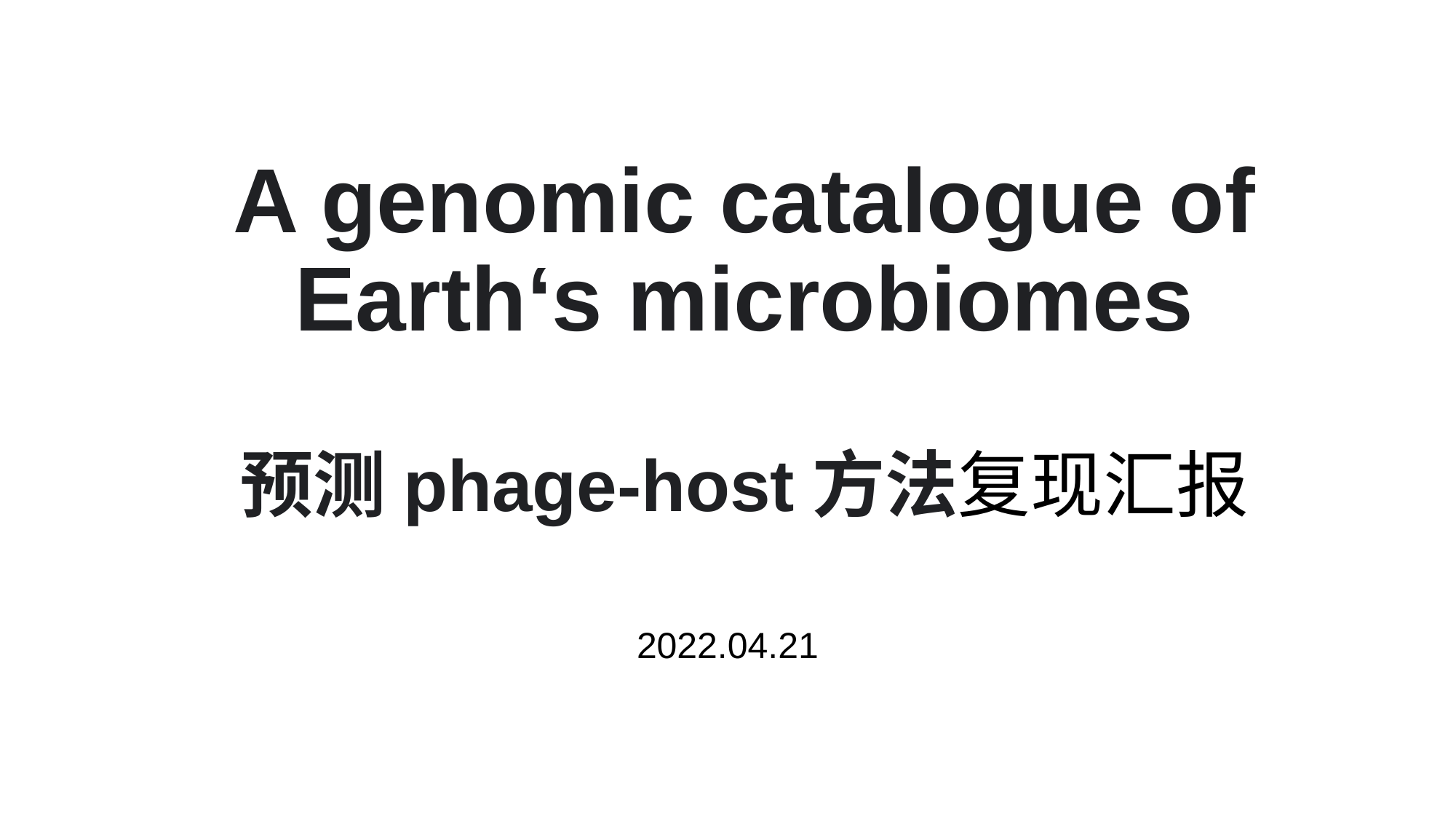

# A genomic catalogue of Earth‘s microbiomes 预测phage-host方法复现汇报
2022.04.21